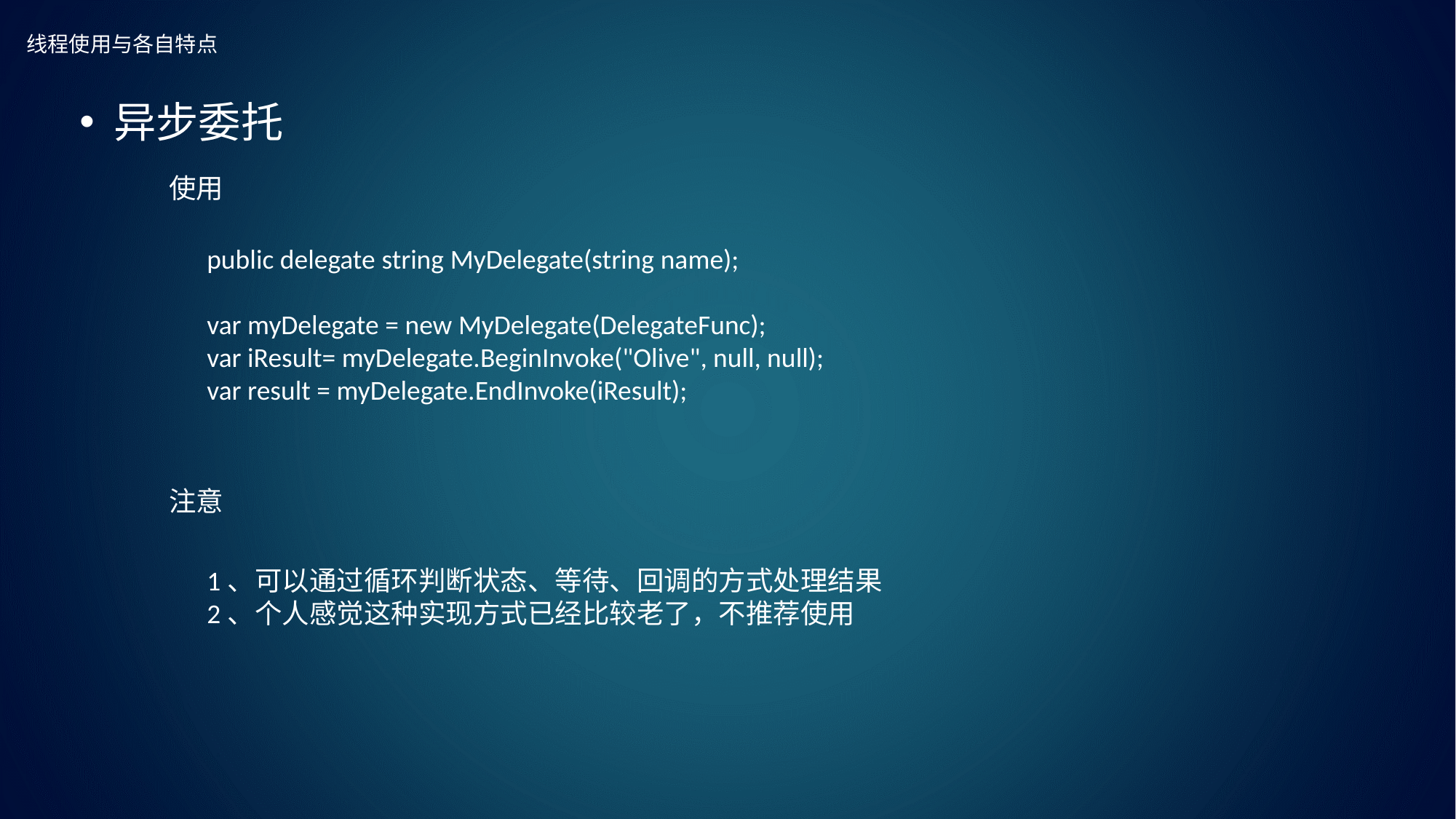

# 线程使用与各自特点
异步委托
使用
public delegate string MyDelegate(string name);

var myDelegate = new MyDelegate(DelegateFunc);
var iResult= myDelegate.BeginInvoke("Olive", null, null);
var result = myDelegate.EndInvoke(iResult);
注意
1、可以通过循环判断状态、等待、回调的方式处理结果
2、个人感觉这种实现方式已经比较老了，不推荐使用